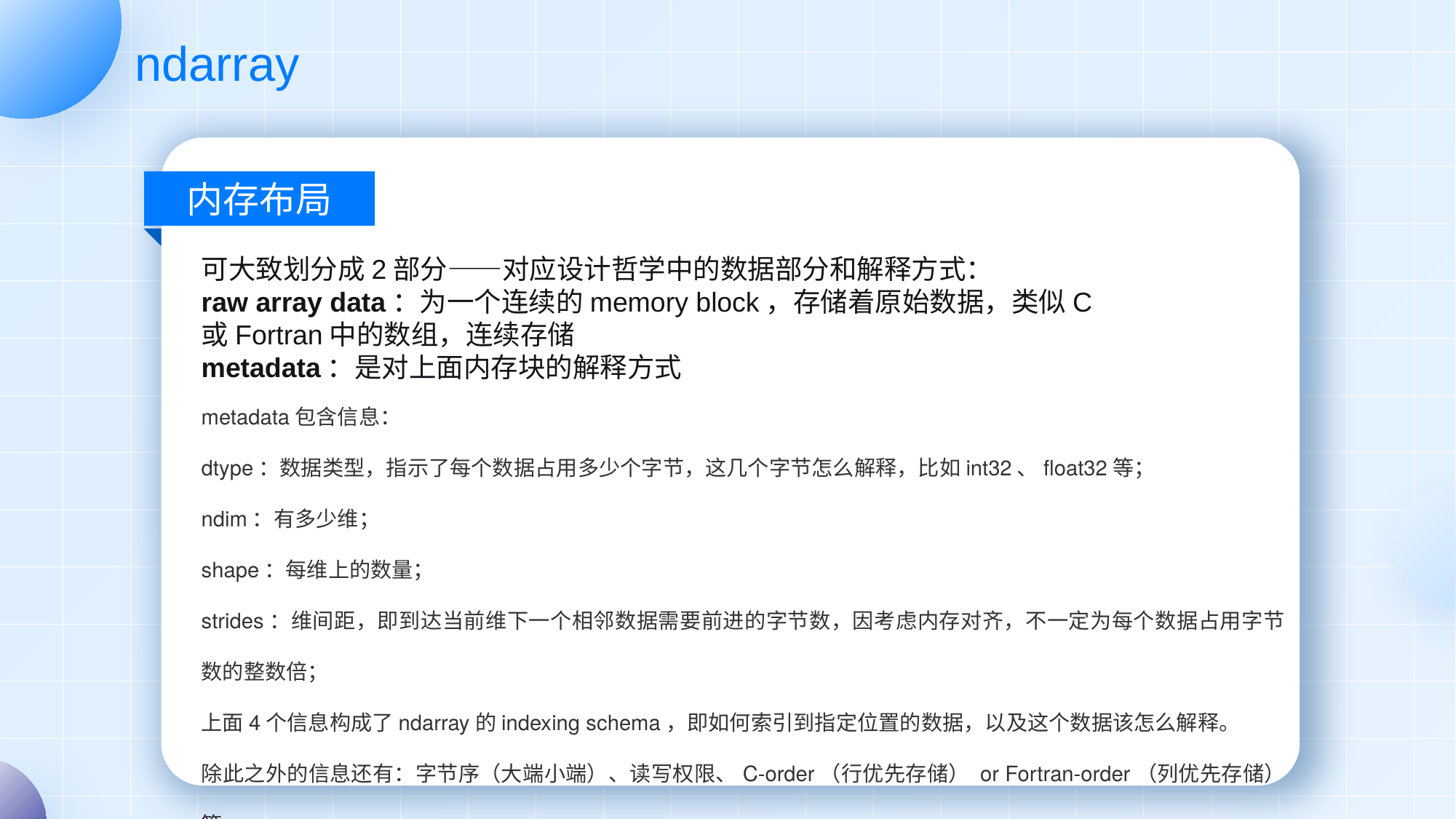

# ndarray

内存布局

可大致划分成2部分——对应设计哲学中的数据部分和解释方式：
raw array data：为一个连续的memory block，存储着原始数据，类似C或Fortran中的数组，连续存储
metadata：是对上面内存块的解释方式

metadata包含信息：
dtype：数据类型，指示了每个数据占用多少个字节，这几个字节怎么解释，比如int32、float32等；
ndim：有多少维；
shape：每维上的数量；
strides：维间距，即到达当前维下一个相邻数据需要前进的字节数，因考虑内存对齐，不一定为每个数据占用字节数的整数倍；
上面4个信息构成了ndarray的indexing schema，即如何索引到指定位置的数据，以及这个数据该怎么解释。
除此之外的信息还有：字节序（大端小端）、读写权限、C-order（行优先存储） or Fortran-order（列优先存储）等